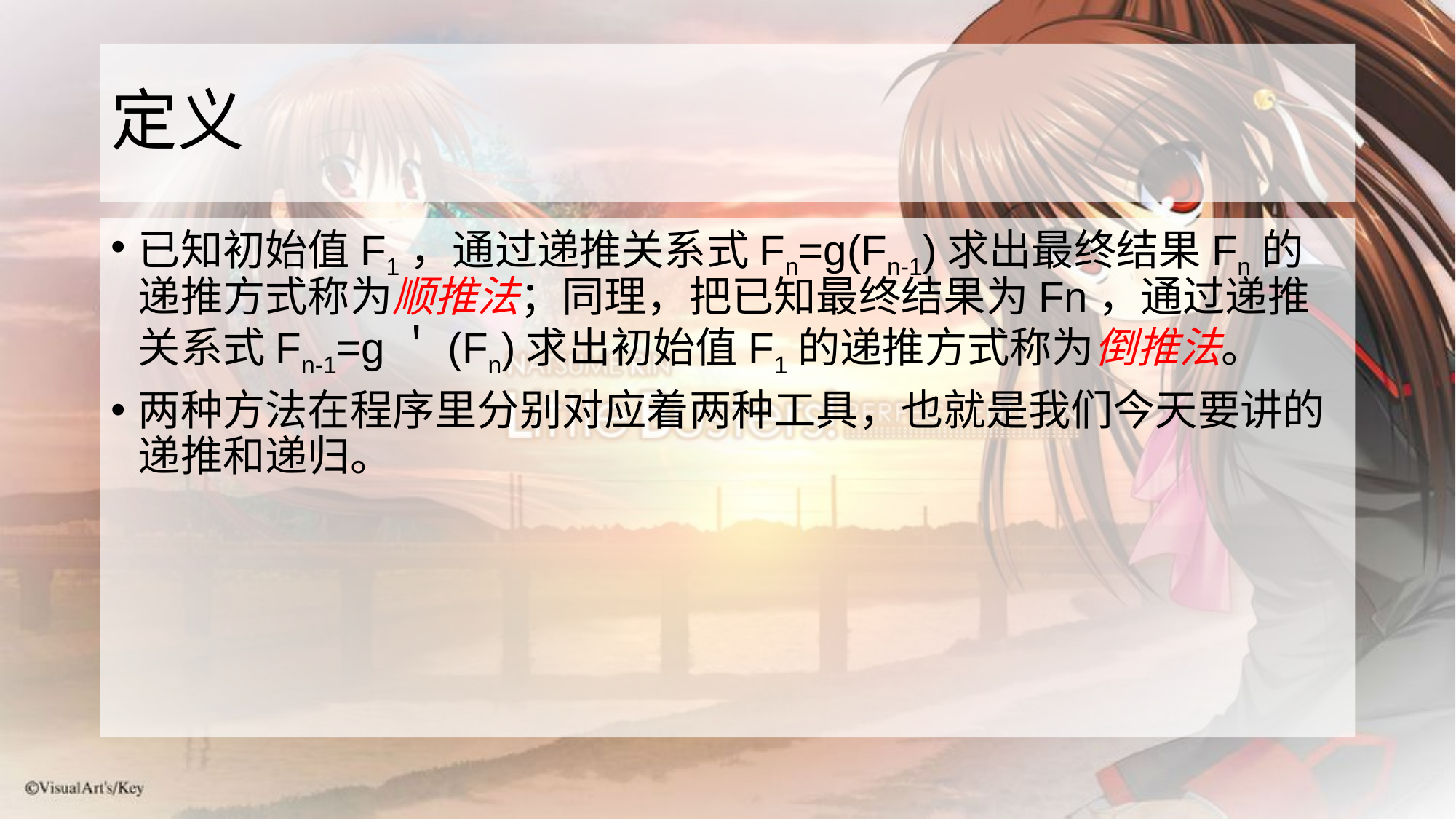

# 定义
已知初始值F1，通过递推关系式Fn=g(Fn-1)求出最终结果Fn的递推方式称为顺推法；同理，把已知最终结果为Fn，通过递推关系式Fn-1=g＇(Fn)求出初始值F1的递推方式称为倒推法。
两种方法在程序里分别对应着两种工具，也就是我们今天要讲的递推和递归。